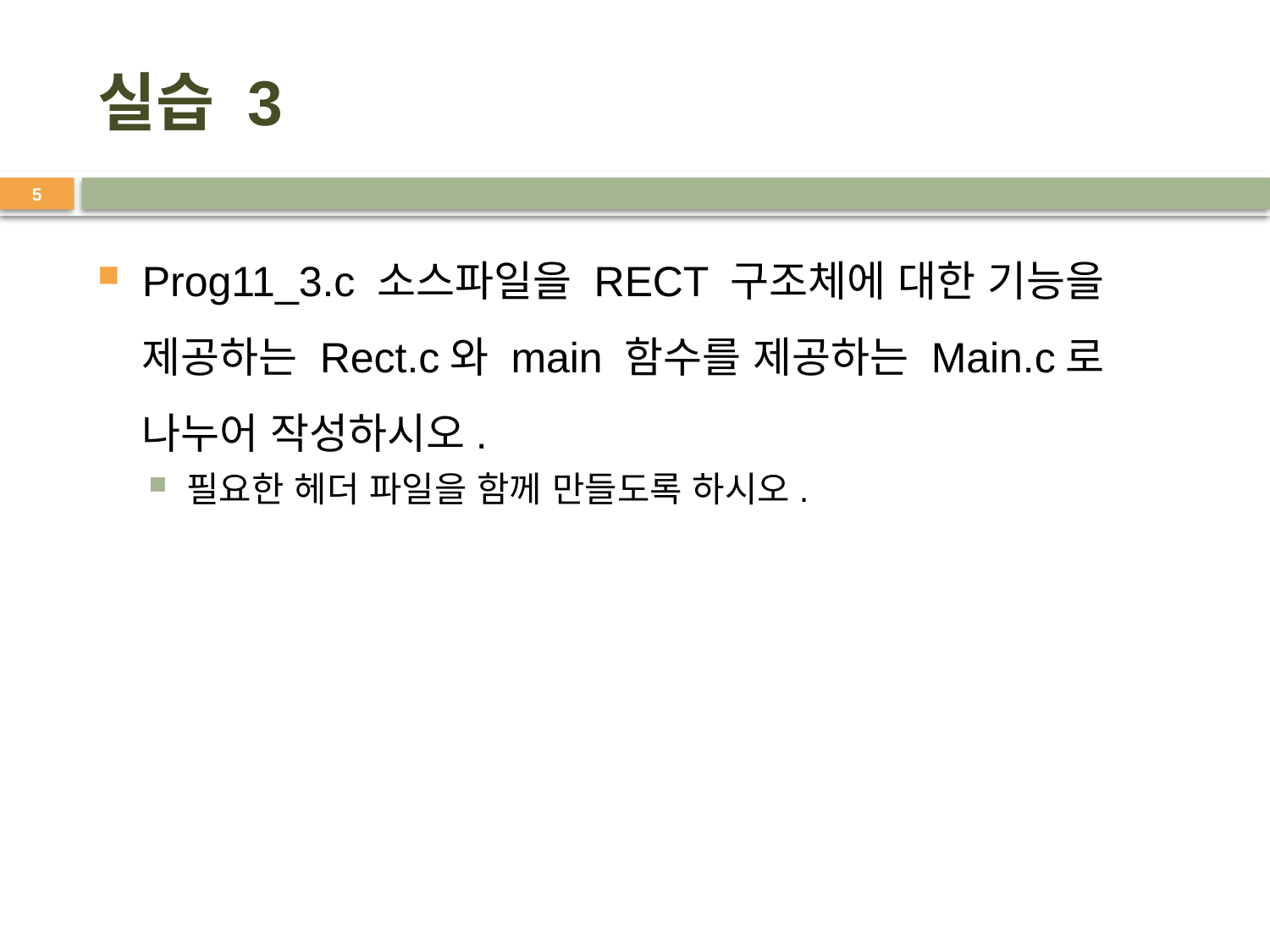

# 실습 3
5
Prog11_3.c 소스파일을 RECT 구조체에 대한 기능을 제공하는 Rect.c와 main 함수를 제공하는 Main.c로 나누어 작성하시오.
필요한 헤더 파일을 함께 만들도록 하시오.